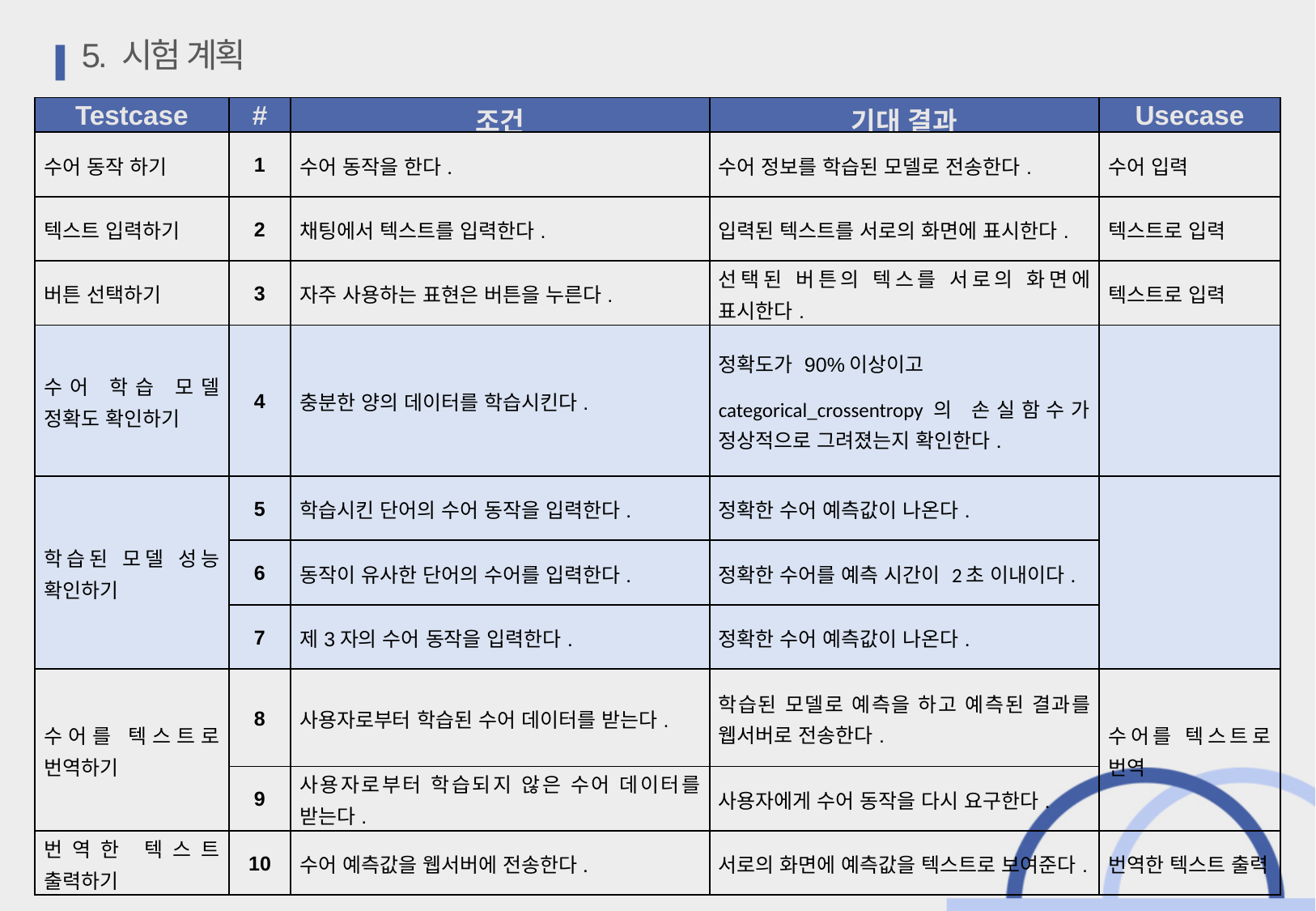

5. 시험 계획
| Testcase | # | 조건 | 기대 결과 | Usecase |
| --- | --- | --- | --- | --- |
| 수어 동작 하기 | 1 | 수어 동작을 한다. | 수어 정보를 학습된 모델로 전송한다. | 수어 입력 |
| 텍스트 입력하기 | 2 | 채팅에서 텍스트를 입력한다. | 입력된 텍스트를 서로의 화면에 표시한다. | 텍스트로 입력 |
| 버튼 선택하기 | 3 | 자주 사용하는 표현은 버튼을 누른다. | 선택된 버튼의 텍스를 서로의 화면에 표시한다. | 텍스트로 입력 |
| 수어 학습 모델 정확도 확인하기 | 4 | 충분한 양의 데이터를 학습시킨다. | 정확도가 90%이상이고 categorical\_crossentropy의 손실함수가 정상적으로 그려졌는지 확인한다. |  |
| 학습된 모델 성능 확인하기 | 5 | 학습시킨 단어의 수어 동작을 입력한다. | 정확한 수어 예측값이 나온다. |  |
|  | 6 | 동작이 유사한 단어의 수어를 입력한다. | 정확한 수어를 예측 시간이 2초 이내이다. |  |
|  | 7 | 제3자의 수어 동작을 입력한다. | 정확한 수어 예측값이 나온다. |  |
| 수어를 텍스트로 번역하기 | 8 | 사용자로부터 학습된 수어 데이터를 받는다. | 학습된 모델로 예측을 하고 예측된 결과를 웹서버로 전송한다. | 수어를 텍스트로 번역 |
|  | 9 | 사용자로부터 학습되지 않은 수어 데이터를 받는다. | 사용자에게 수어 동작을 다시 요구한다. |  |
| 번역한 텍스트 출력하기 | 10 | 수어 예측값을 웹서버에 전송한다. | 서로의 화면에 예측값을 텍스트로 보여준다. | 번역한 텍스트 출력 |